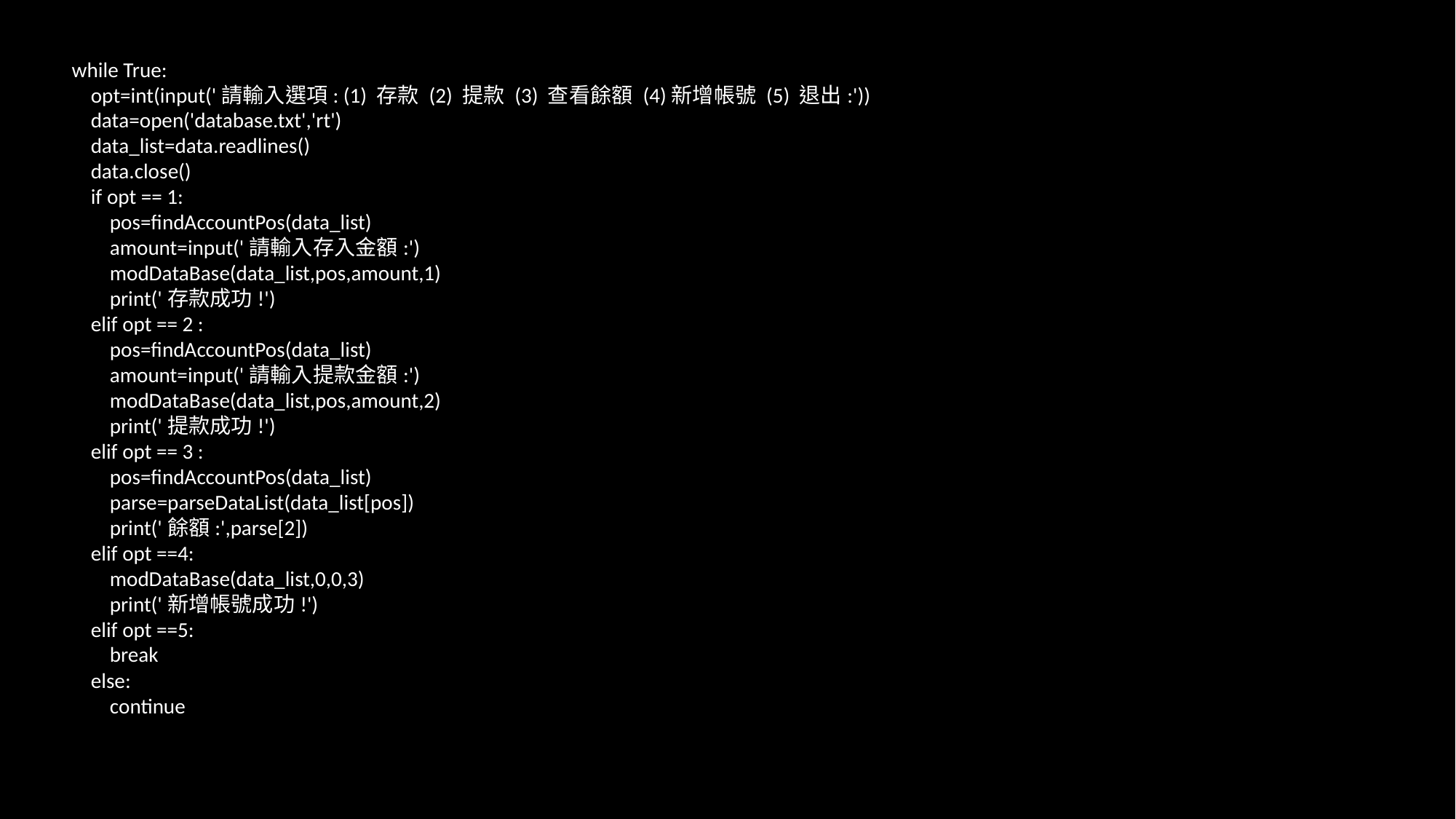

while True:
    opt=int(input('請輸入選項: (1) 存款 (2) 提款 (3) 查看餘額 (4)新增帳號 (5) 退出:'))
    data=open('database.txt','rt')
    data_list=data.readlines()
    data.close()
    if opt == 1:
        pos=findAccountPos(data_list)
        amount=input('請輸入存入金額:')
        modDataBase(data_list,pos,amount,1)
        print('存款成功!')
    elif opt == 2 :
        pos=findAccountPos(data_list)
        amount=input('請輸入提款金額:')
        modDataBase(data_list,pos,amount,2)
        print('提款成功!')
    elif opt == 3 :
        pos=findAccountPos(data_list)
        parse=parseDataList(data_list[pos])
        print('餘額:',parse[2])
    elif opt ==4:
        modDataBase(data_list,0,0,3)
        print('新增帳號成功!')
    elif opt ==5:
        break
    else:
        continue